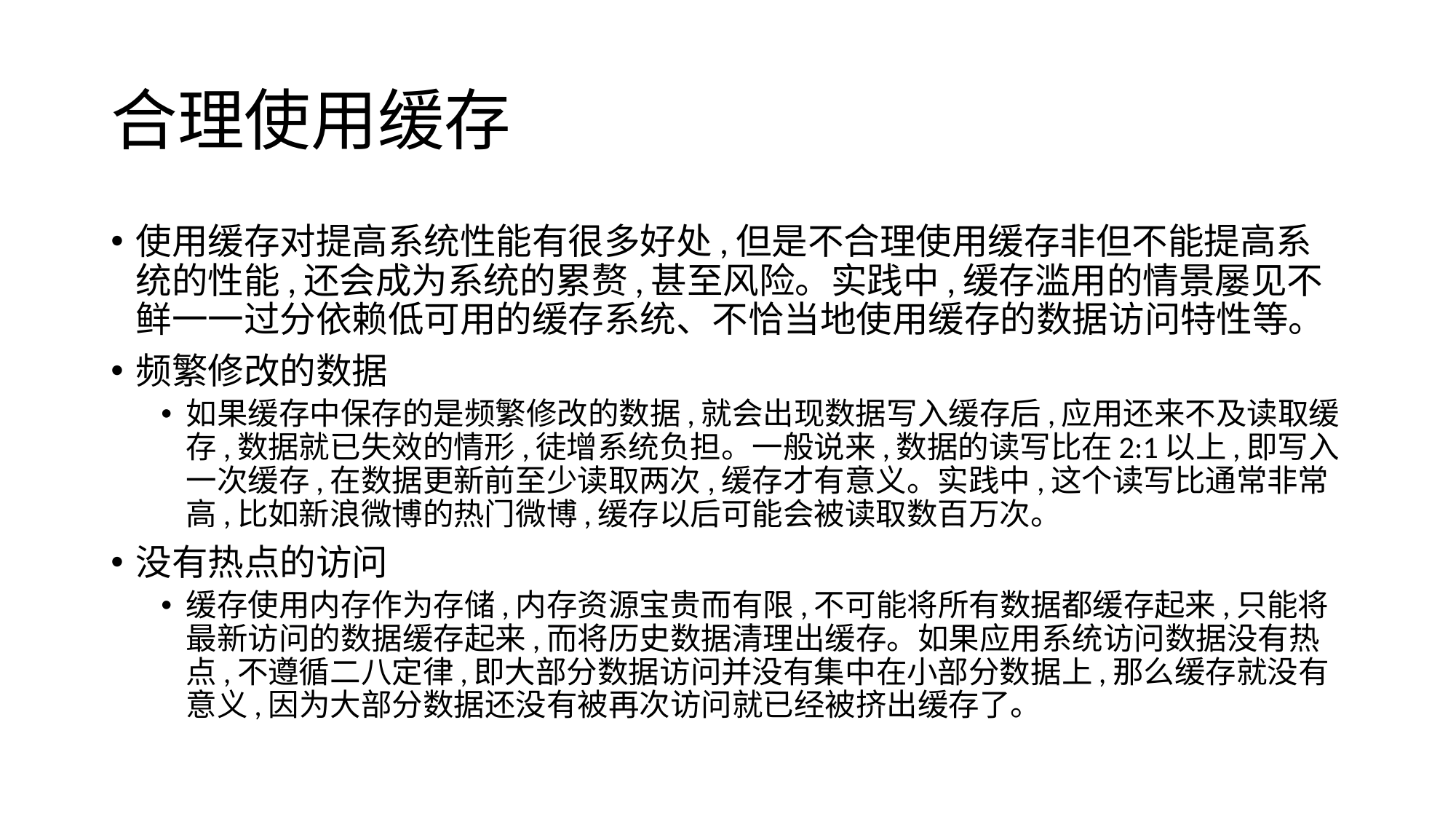

# 合理使用缓存
使用缓存对提高系统性能有很多好处,但是不合理使用缓存非但不能提高系统的性能,还会成为系统的累赘,甚至风险。实践中,缓存滥用的情景屡见不鲜一一过分依赖低可用的缓存系统、不恰当地使用缓存的数据访问特性等。
频繁修改的数据
如果缓存中保存的是频繁修改的数据,就会出现数据写入缓存后,应用还来不及读取缓存,数据就已失效的情形,徒增系统负担。一般说来,数据的读写比在2:1以上,即写入一次缓存,在数据更新前至少读取两次,缓存才有意义。实践中,这个读写比通常非常高,比如新浪微博的热门微博,缓存以后可能会被读取数百万次。
没有热点的访问
缓存使用内存作为存储,内存资源宝贵而有限,不可能将所有数据都缓存起来,只能将最新访问的数据缓存起来,而将历史数据清理出缓存。如果应用系统访问数据没有热点,不遵循二八定律,即大部分数据访问并没有集中在小部分数据上,那么缓存就没有意义,因为大部分数据还没有被再次访问就已经被挤出缓存了。